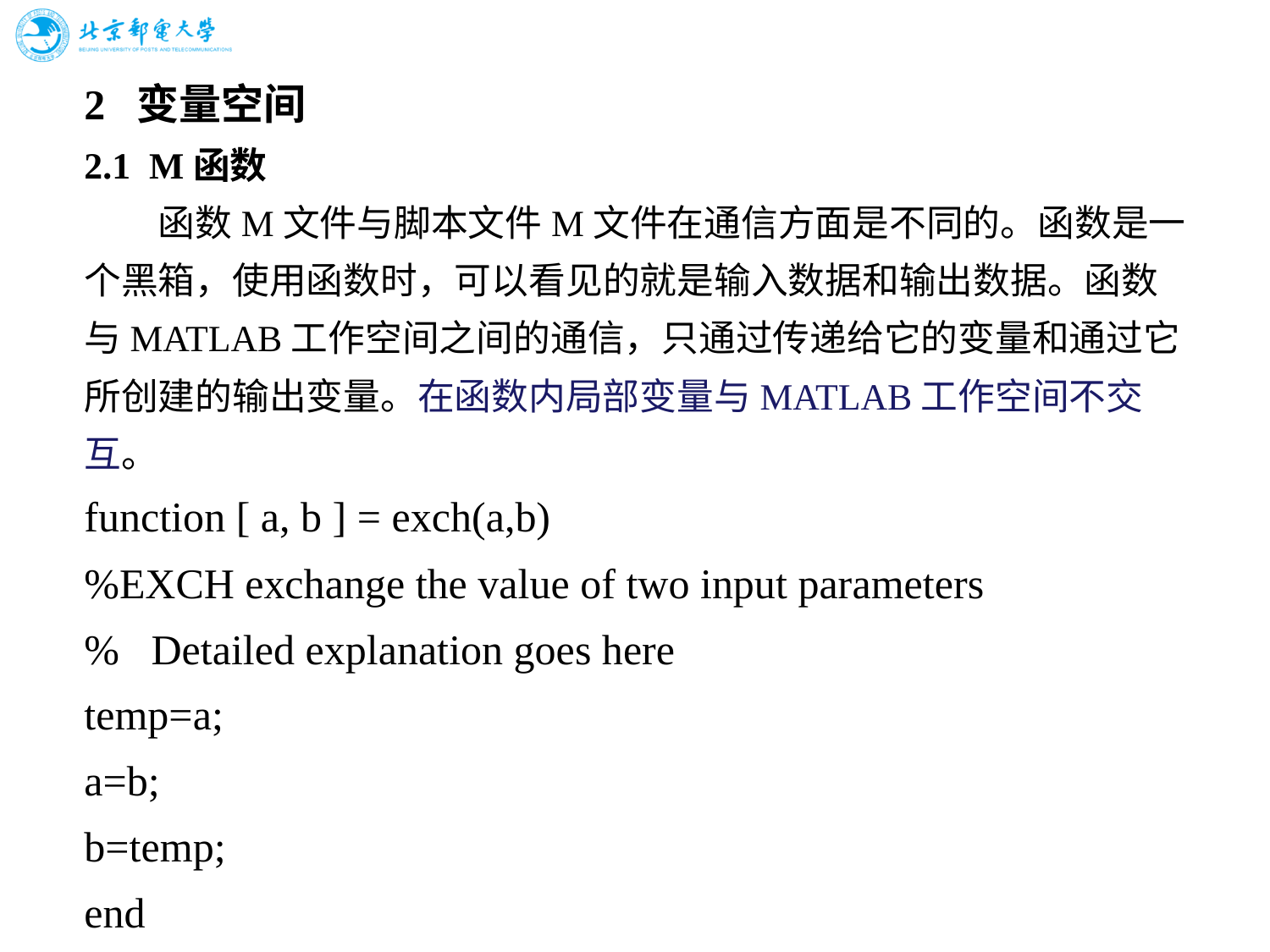

# 2  变量空间 2.1  M函数 　　函数M文件与脚本文件M文件在通信方面是不同的。函数是一个黑箱，使用函数时，可以看见的就是输入数据和输出数据。函数与MATLAB工作空间之间的通信，只通过传递给它的变量和通过它所创建的输出变量。在函数内局部变量与MATLAB工作空间不交互。 function [ a, b ] = exch(a,b) %EXCH exchange the value of two input parameters %   Detailed explanation goes here temp=a; a=b; b=temp; end